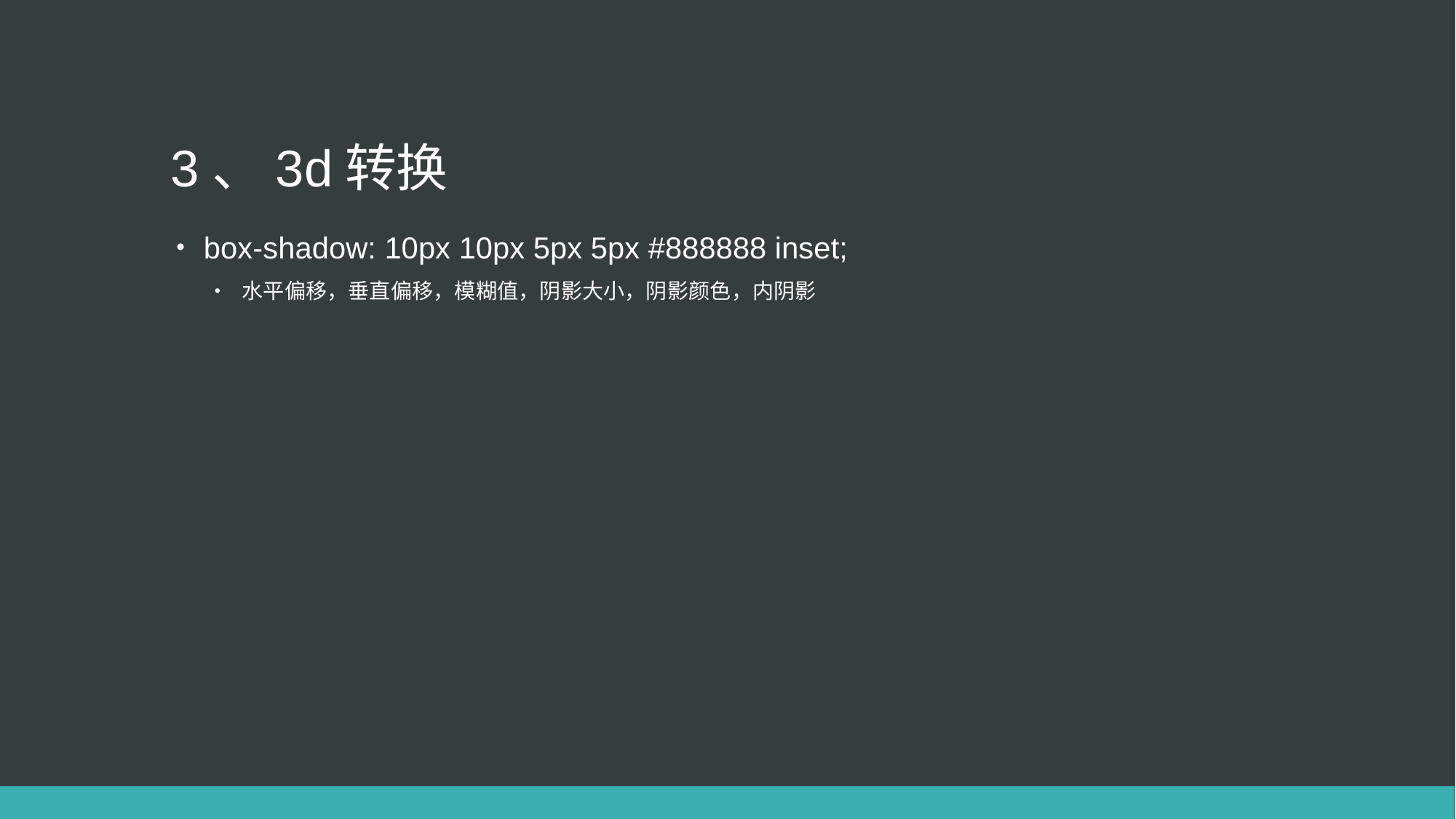

# 3、3d转换
box-shadow: 10px 10px 5px 5px #888888 inset;
水平偏移，垂直偏移，模糊值，阴影大小，阴影颜色，内阴影